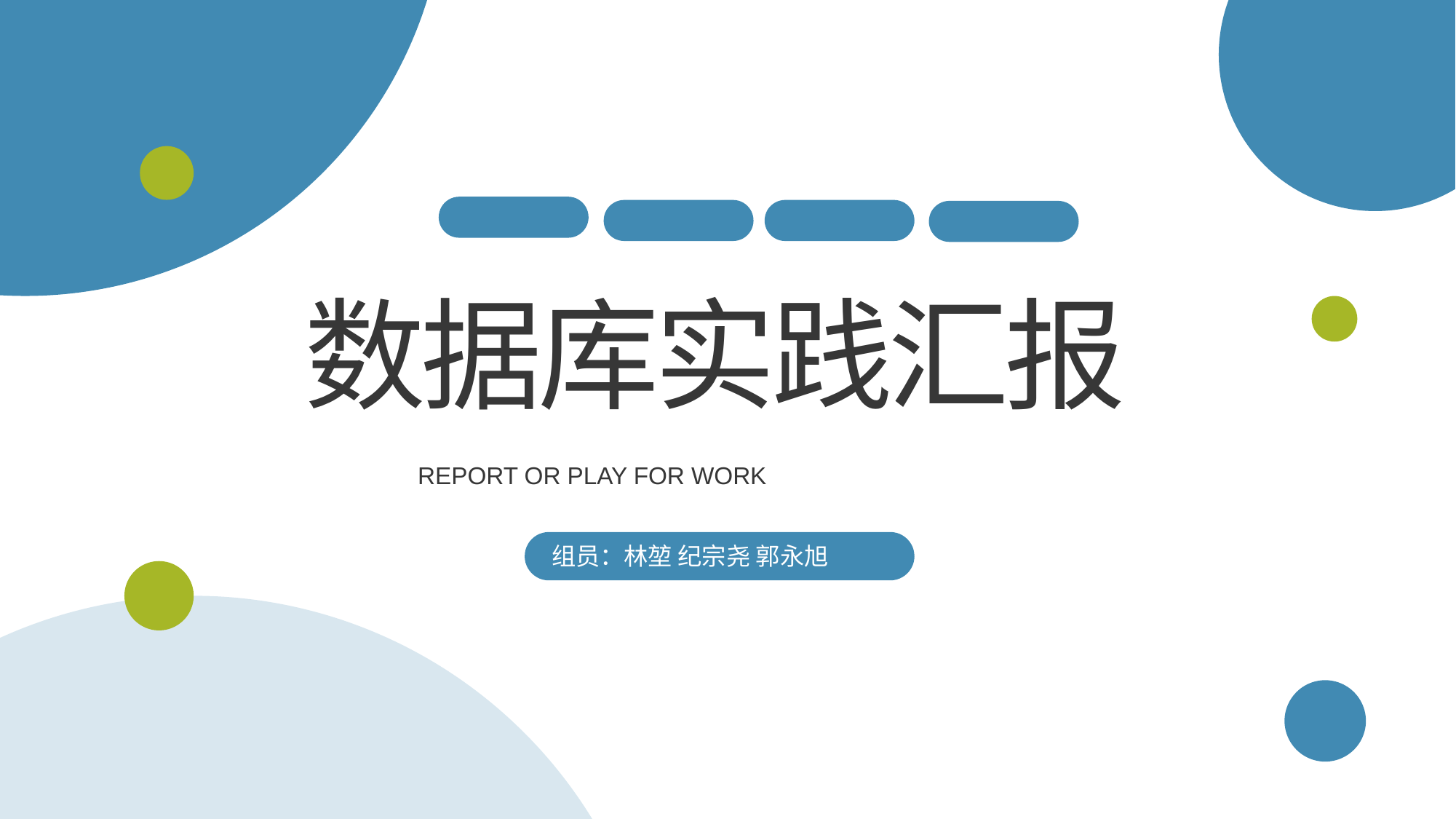

数据库实践汇报

REPORT OR PLAY FOR WORK

组员：林堃 纪宗尧 郭永旭